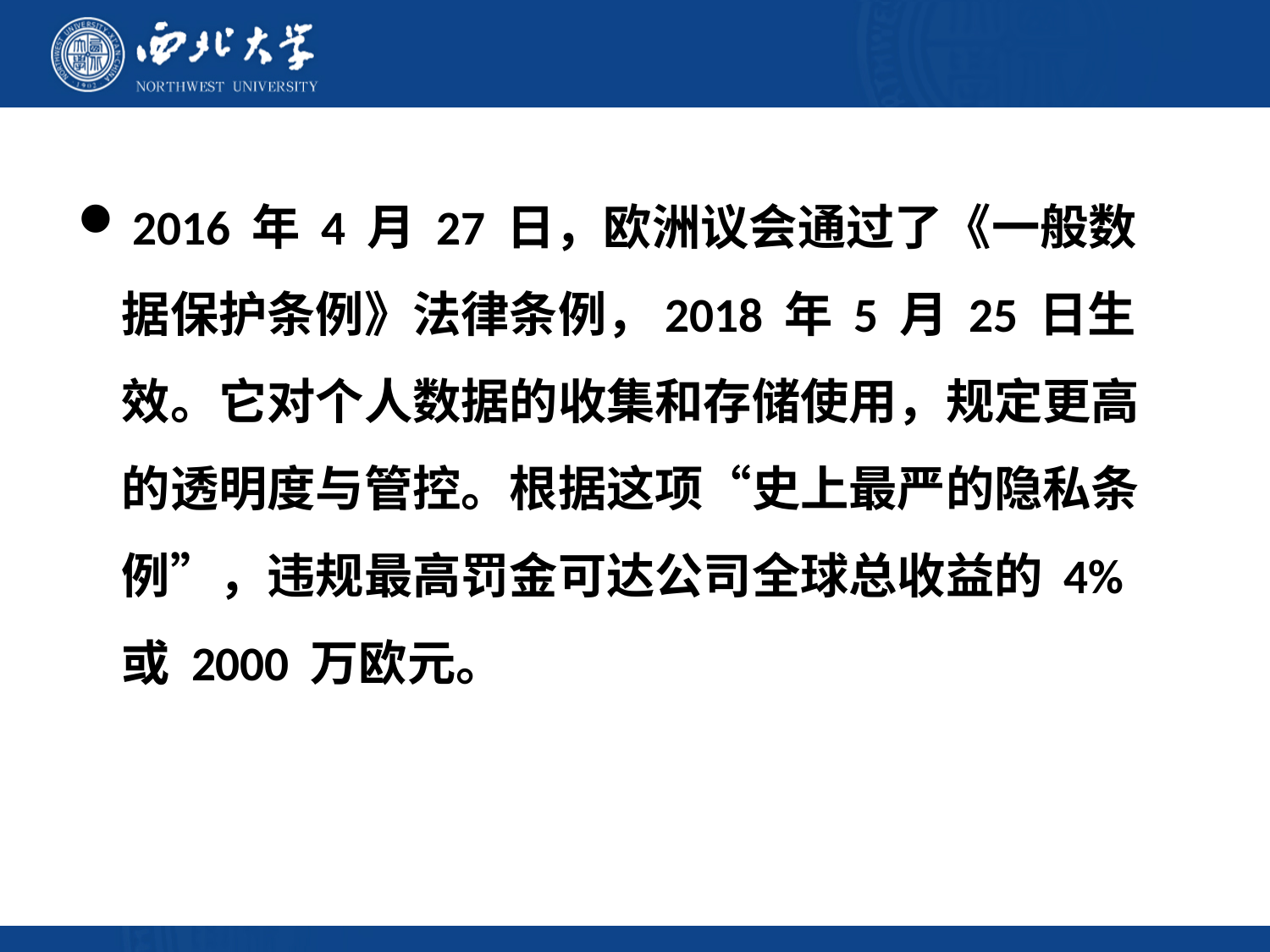

2016 年 4 月 27 日，欧洲议会通过了《一般数据保护条例》法律条例，2018 年 5 月 25 日生效。它对个人数据的收集和存储使用，规定更高的透明度与管控。根据这项“史上最严的隐私条例”，违规最高罚金可达公司全球总收益的 4%或 2000 万欧元。